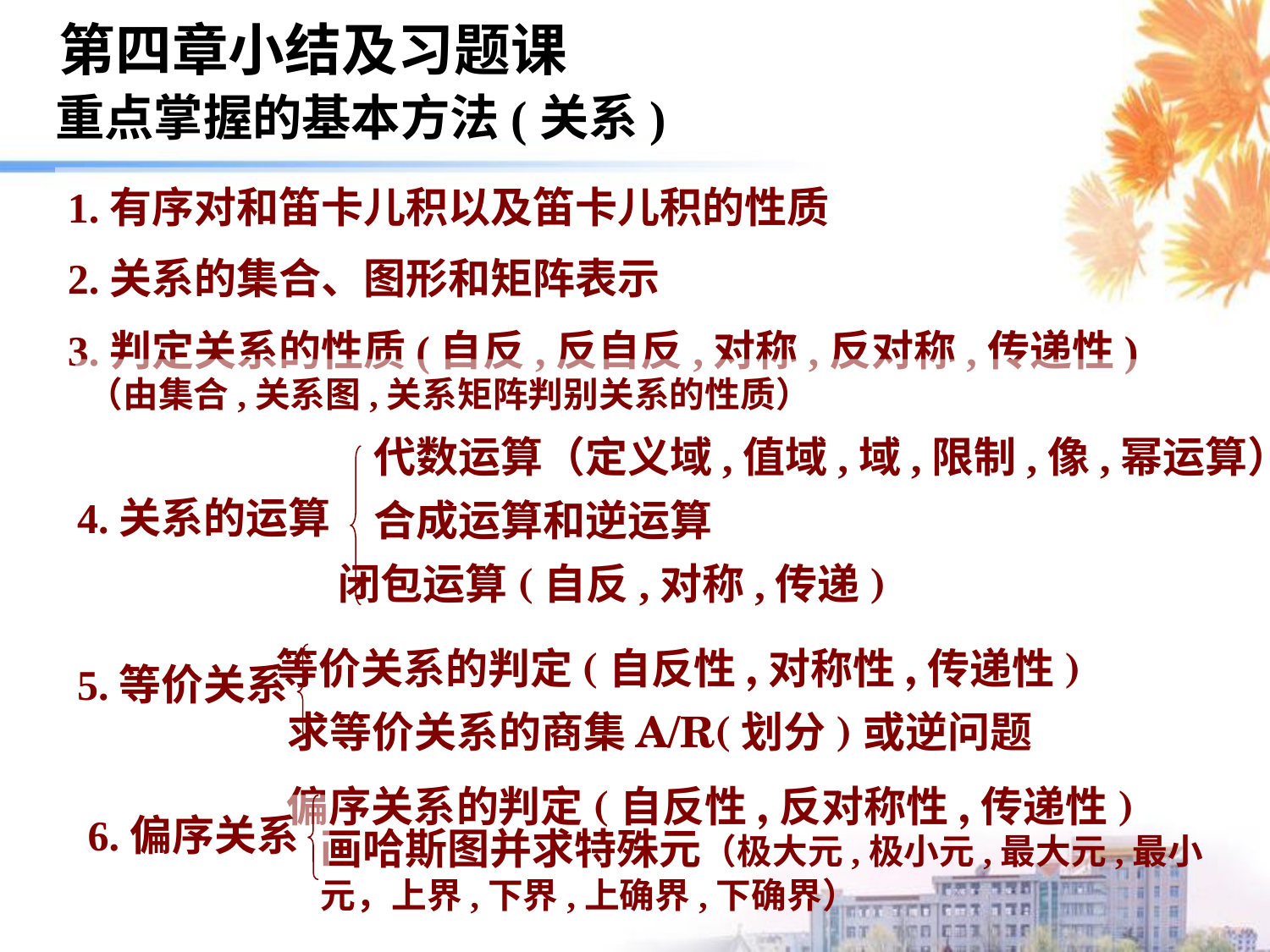

第四章小结及习题课
重点掌握的基本方法(关系)
1.有序对和笛卡儿积以及笛卡儿积的性质
2.关系的集合、图形和矩阵表示
3.判定关系的性质(自反,反自反,对称,反对称,传递性)
（由集合,关系图,关系矩阵判别关系的性质）
代数运算（定义域,值域,域,限制,像,幂运算）

合成运算和逆运算
4.关系的运算
闭包运算(自反,对称,传递)
等价关系的判定(自反性,对称性,传递性)
5.等价关系

求等价关系的商集A/R(划分)或逆问题
偏序关系的判定(自反性,反对称性,传递性)
6.偏序关系

画哈斯图并求特殊元（极大元,极小元,最大元,最小元，上界,下界,上确界,下确界）